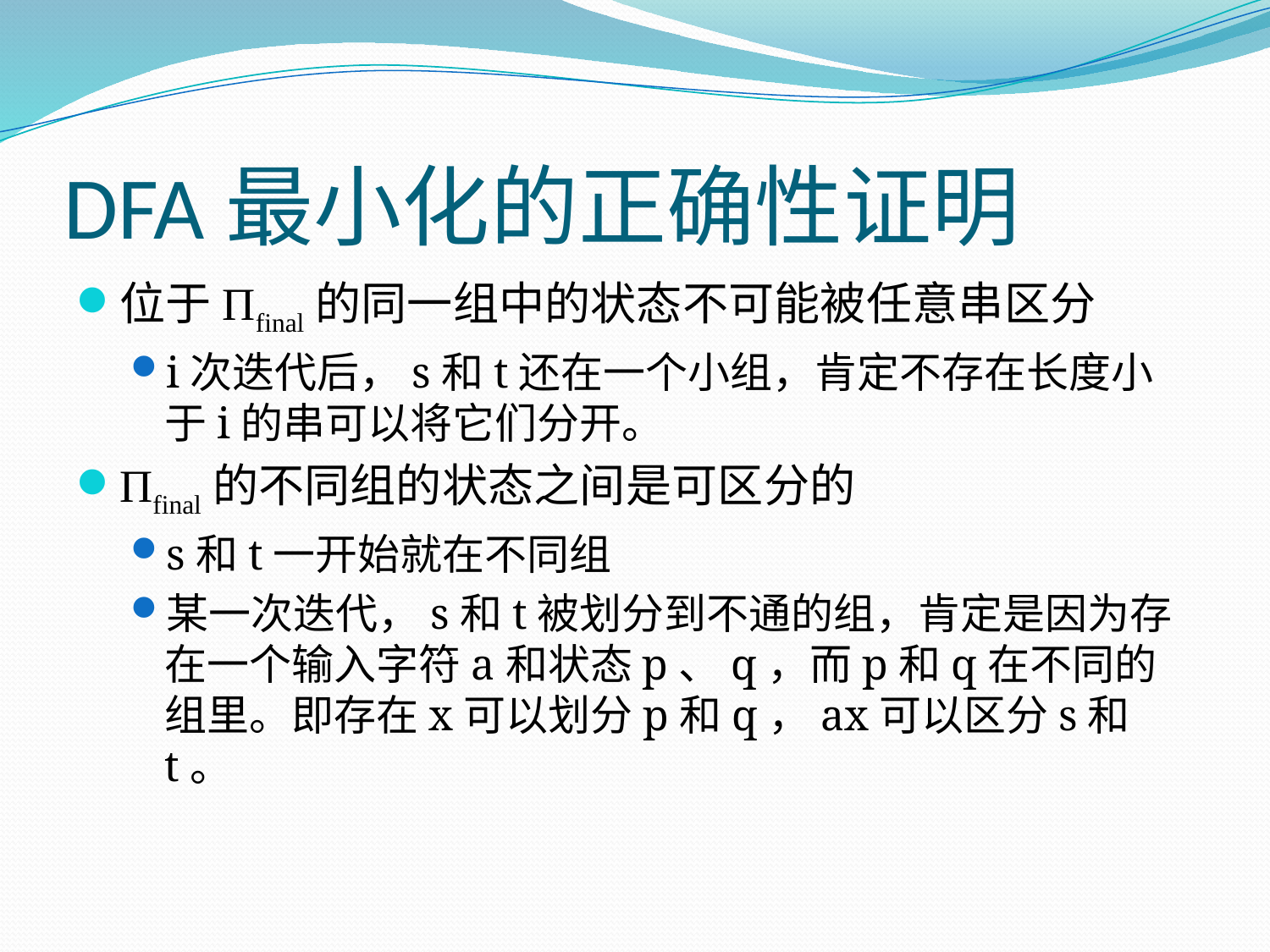

# DFA最小化的正确性证明
位于Пfinal的同一组中的状态不可能被任意串区分
i次迭代后，s和t还在一个小组，肯定不存在长度小于i的串可以将它们分开。
Пfinal的不同组的状态之间是可区分的
s和t一开始就在不同组
某一次迭代，s和t被划分到不通的组，肯定是因为存在一个输入字符a和状态p、q，而p和q在不同的组里。即存在x可以划分p和q，ax可以区分s和t。